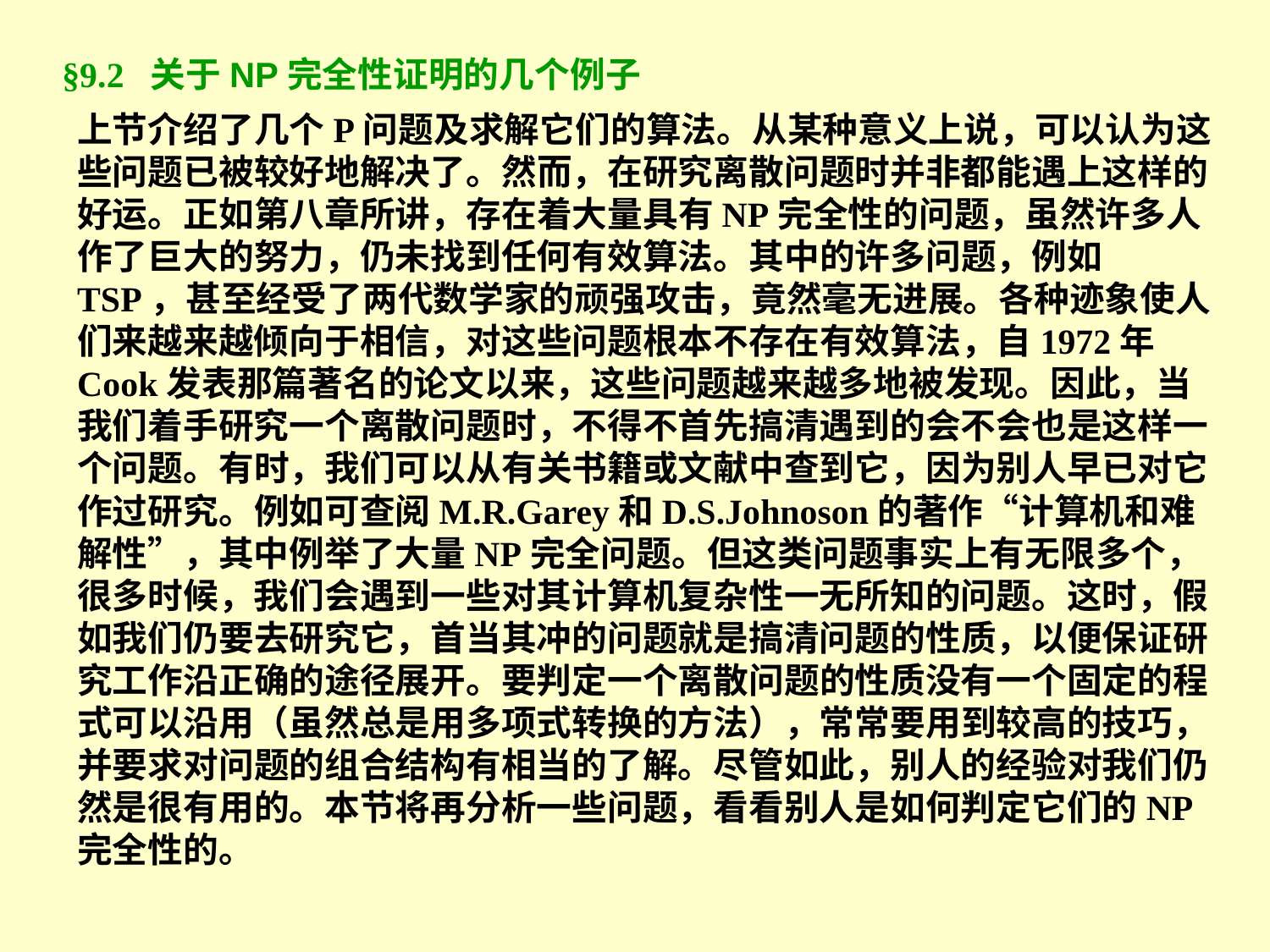

§9.2  关于NP完全性证明的几个例子
上节介绍了几个P问题及求解它们的算法。从某种意义上说，可以认为这些问题已被较好地解决了。然而，在研究离散问题时并非都能遇上这样的好运。正如第八章所讲，存在着大量具有NP完全性的问题，虽然许多人作了巨大的努力，仍未找到任何有效算法。其中的许多问题，例如TSP，甚至经受了两代数学家的顽强攻击，竟然毫无进展。各种迹象使人们来越来越倾向于相信，对这些问题根本不存在有效算法，自1972年Cook发表那篇著名的论文以来，这些问题越来越多地被发现。因此，当我们着手研究一个离散问题时，不得不首先搞清遇到的会不会也是这样一个问题。有时，我们可以从有关书籍或文献中查到它，因为别人早已对它作过研究。例如可查阅M.R.Garey和D.S.Johnoson的著作“计算机和难解性”，其中例举了大量NP完全问题。但这类问题事实上有无限多个，很多时候，我们会遇到一些对其计算机复杂性一无所知的问题。这时，假如我们仍要去研究它，首当其冲的问题就是搞清问题的性质，以便保证研究工作沿正确的途径展开。要判定一个离散问题的性质没有一个固定的程式可以沿用（虽然总是用多项式转换的方法），常常要用到较高的技巧，并要求对问题的组合结构有相当的了解。尽管如此，别人的经验对我们仍然是很有用的。本节将再分析一些问题，看看别人是如何判定它们的NP完全性的。